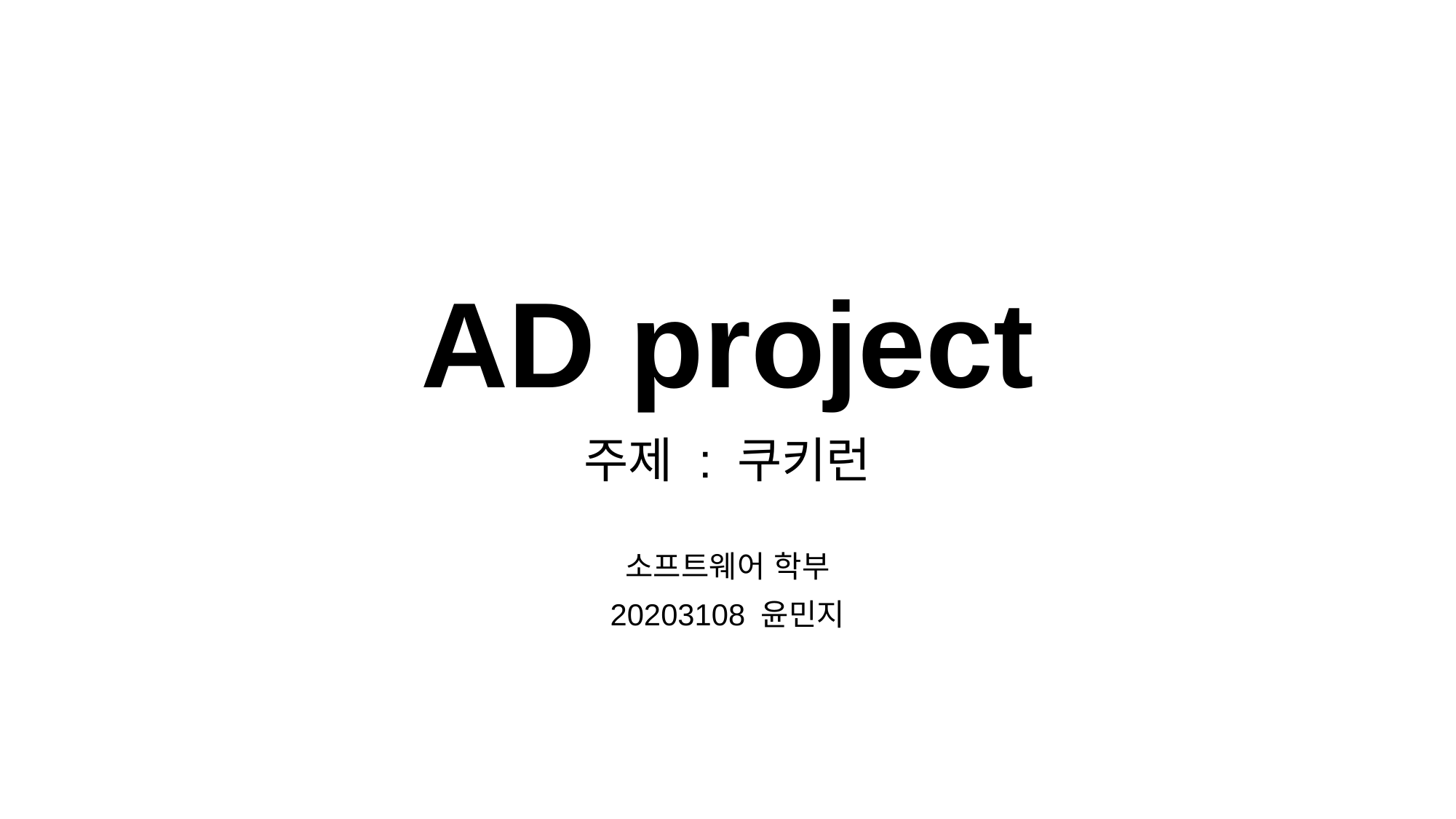

# AD project
주제 : 쿠키런

소프트웨어 학부
20203108 윤민지